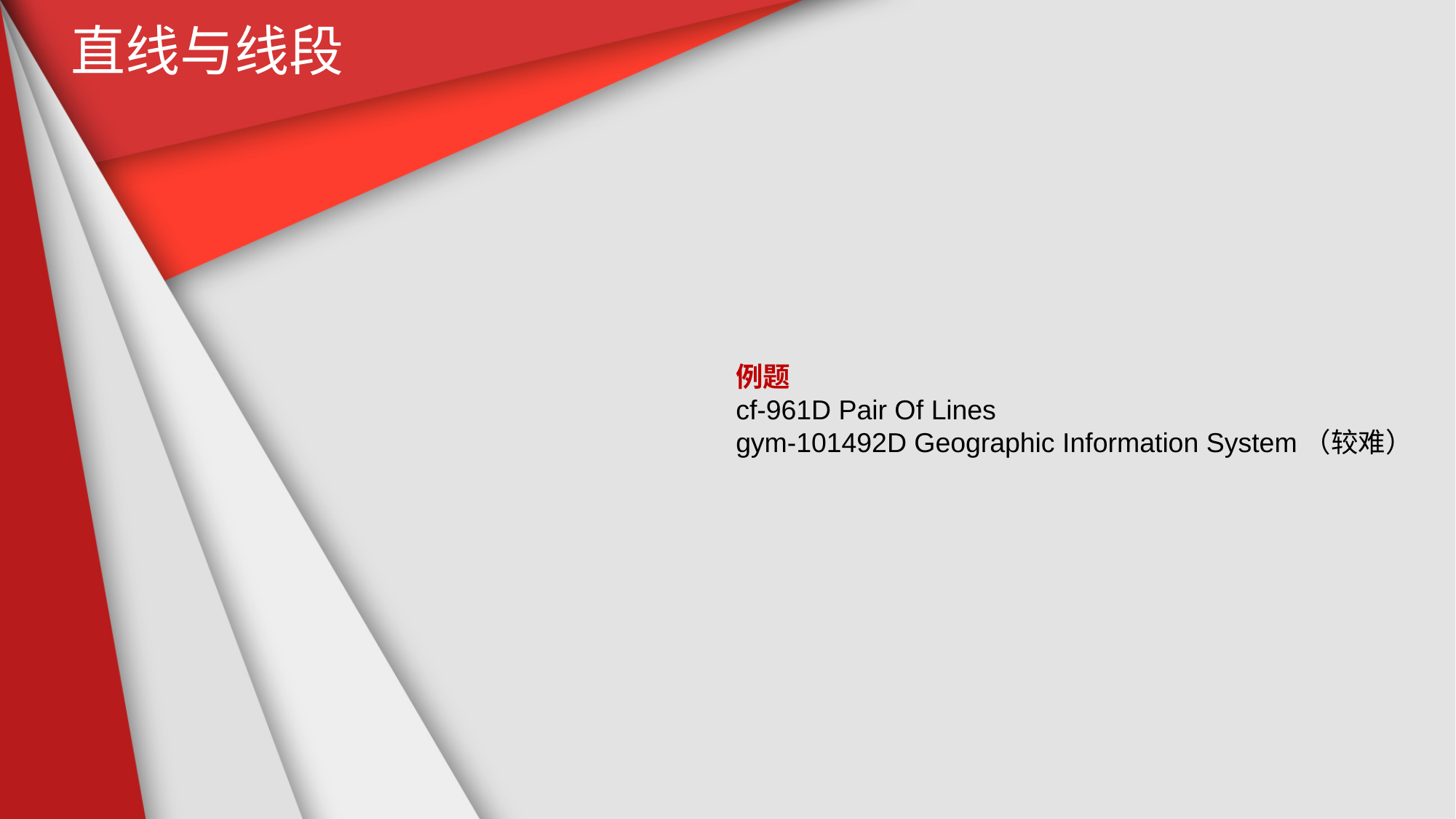

直线与线段
例题
cf-961D Pair Of Lines
gym-101492D Geographic Information System（较难）